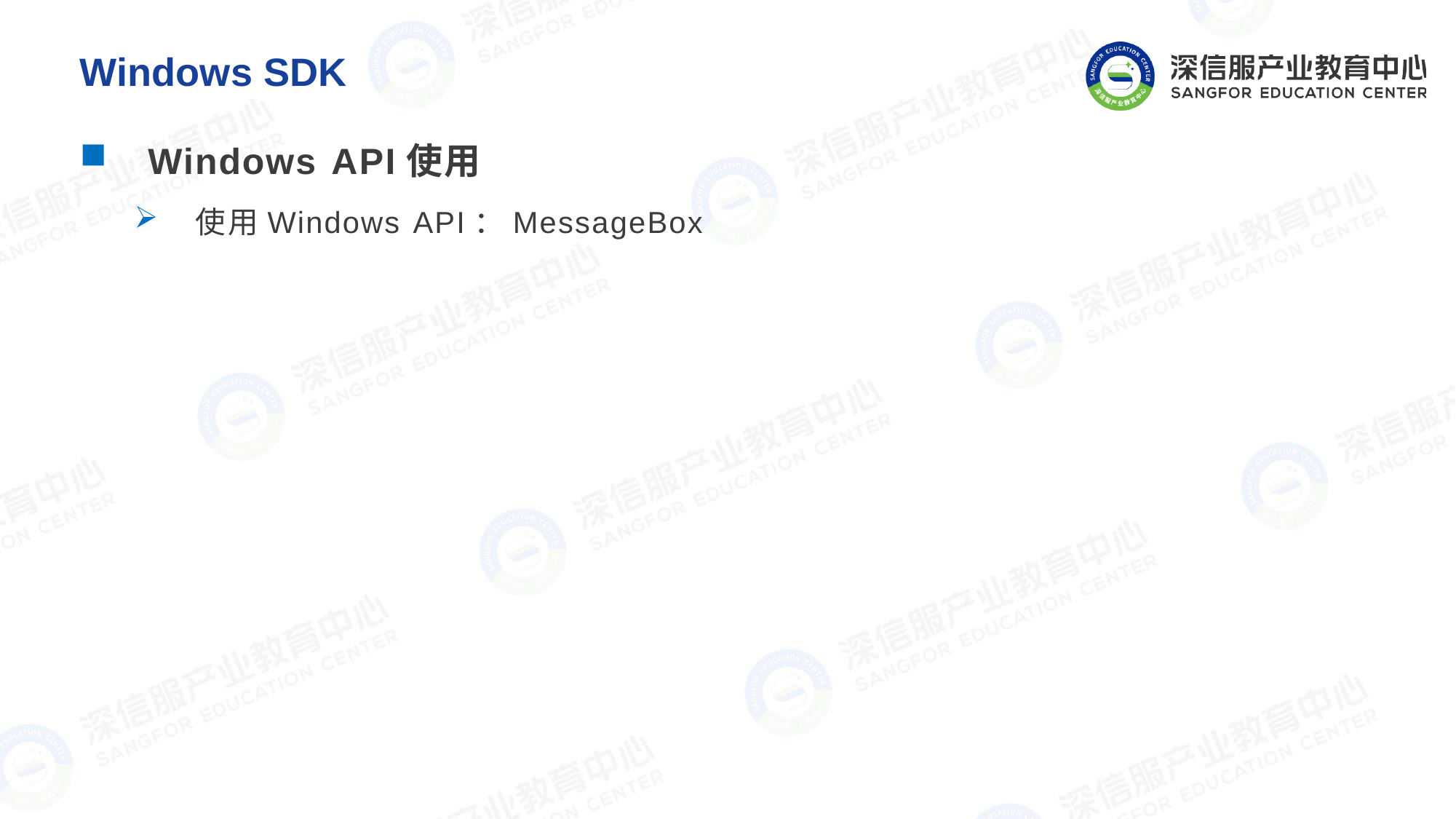

# Windows SDK
Windows API使用
使用Windows API：MessageBox